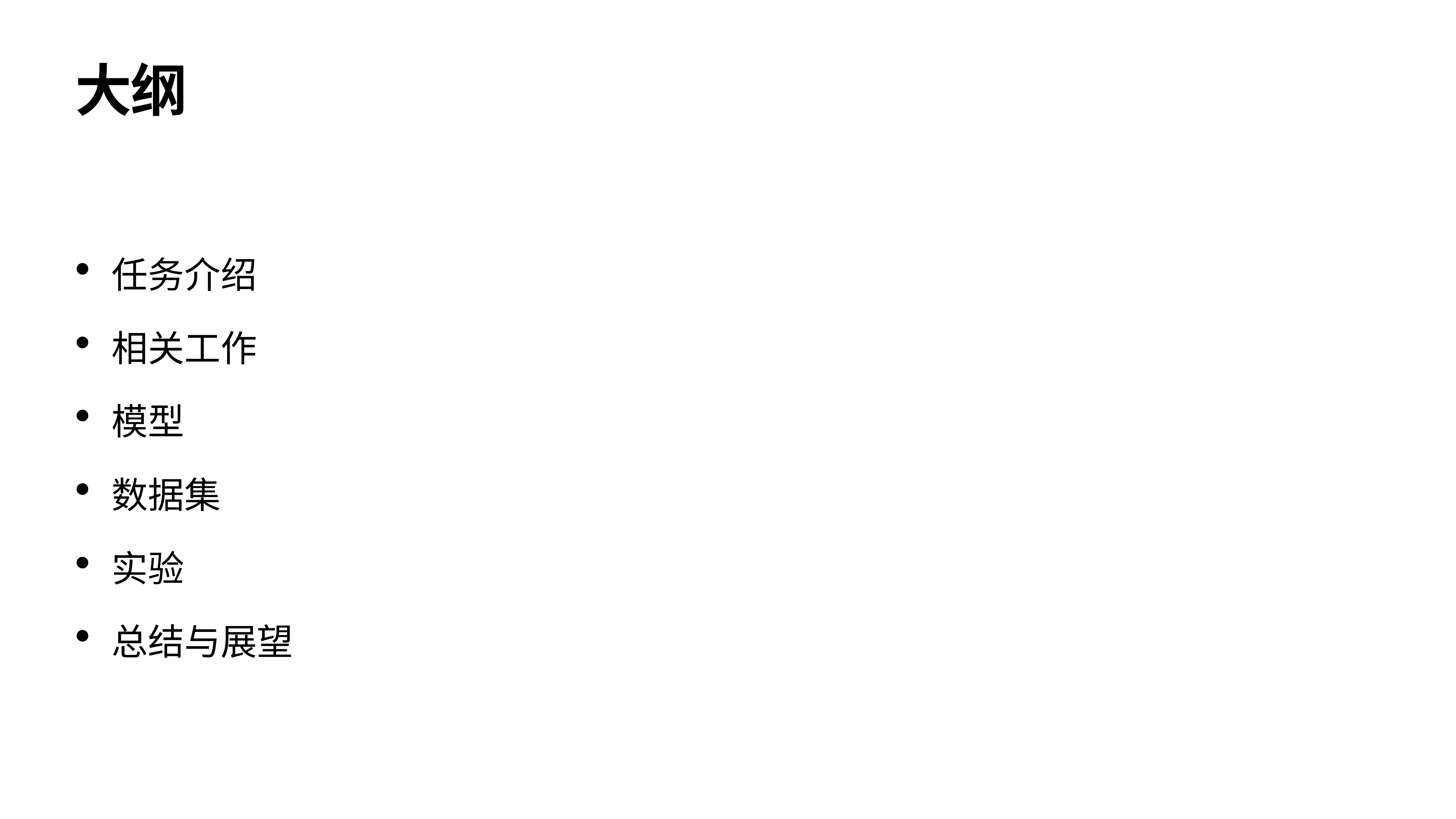

# 大纲

任务介绍
相关工作
模型
数据集
实验
总结与展望